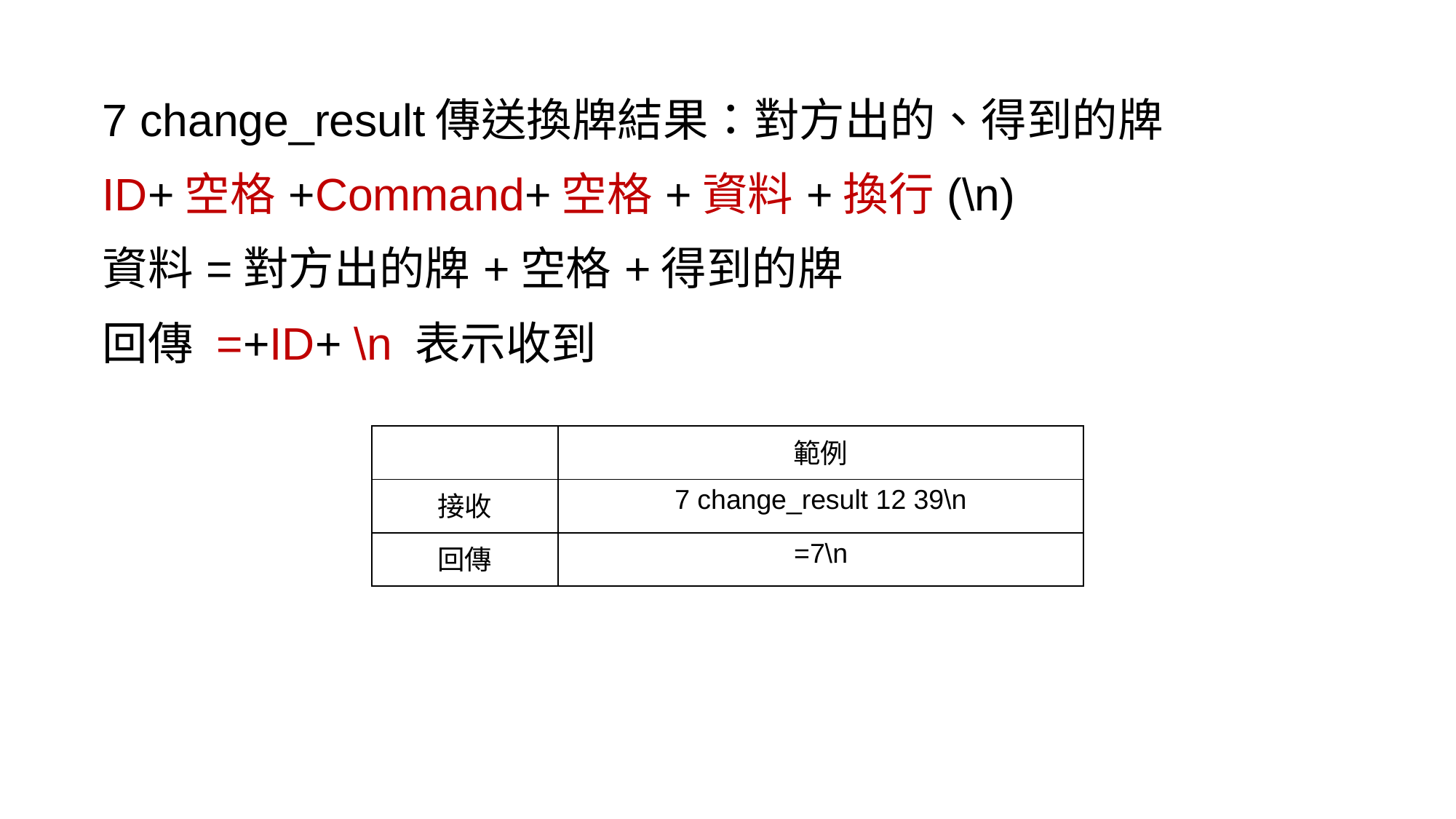

7 change_result傳送換牌結果：對方出的、得到的牌
ID+空格+Command+空格+資料+換行(\n)
資料=對方出的牌+空格+得到的牌
回傳 =+ID+ \n 表示收到
|  | 範例 |
| --- | --- |
| 接收 | 7 change\_result 12 39\n |
| 回傳 | =7\n |